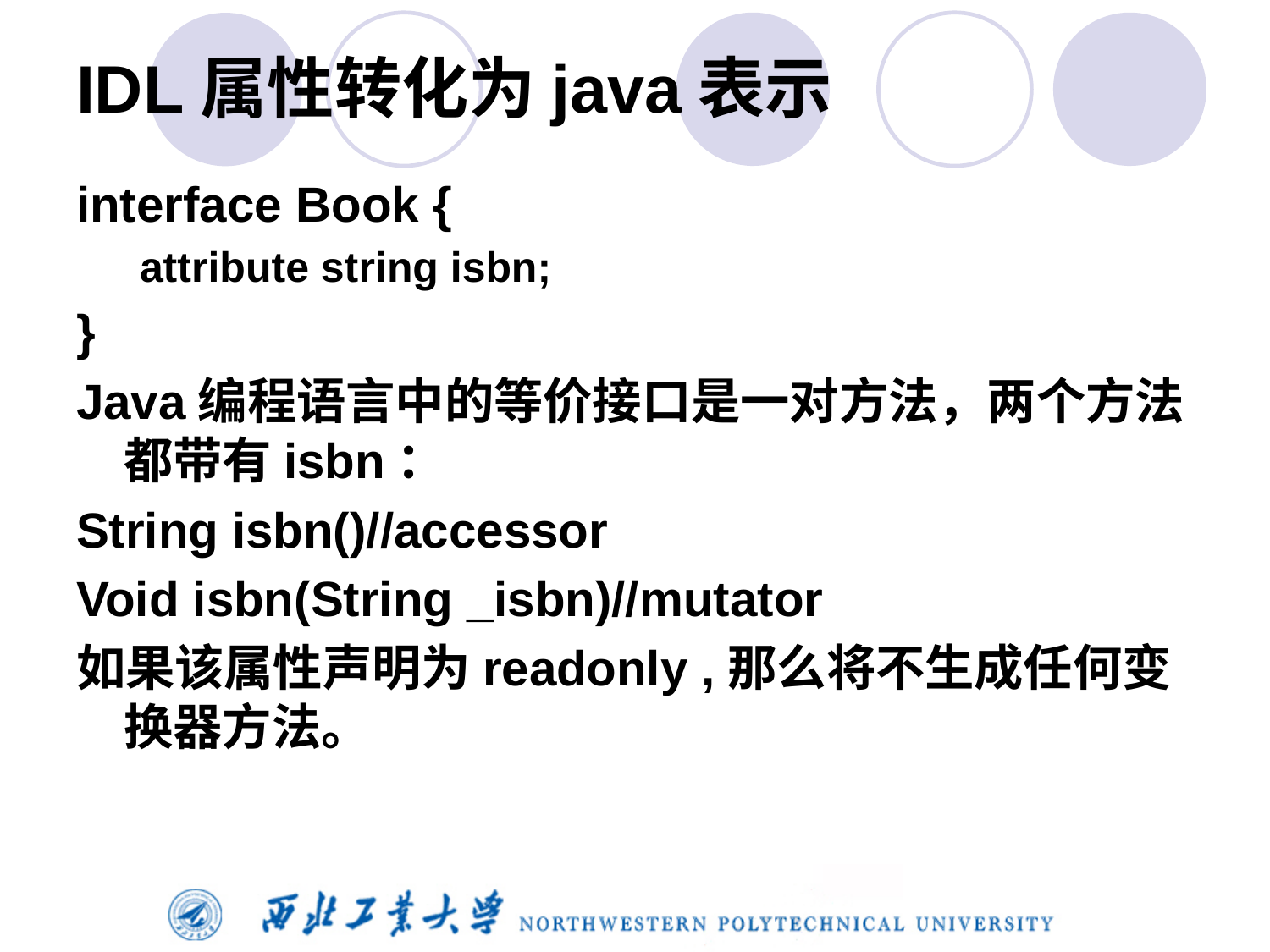

# IDL属性转化为java表示
interface Book {
attribute string isbn;
}
Java编程语言中的等价接口是一对方法，两个方法都带有isbn：
String isbn()//accessor
Void isbn(String _isbn)//mutator
如果该属性声明为readonly ,那么将不生成任何变换器方法。